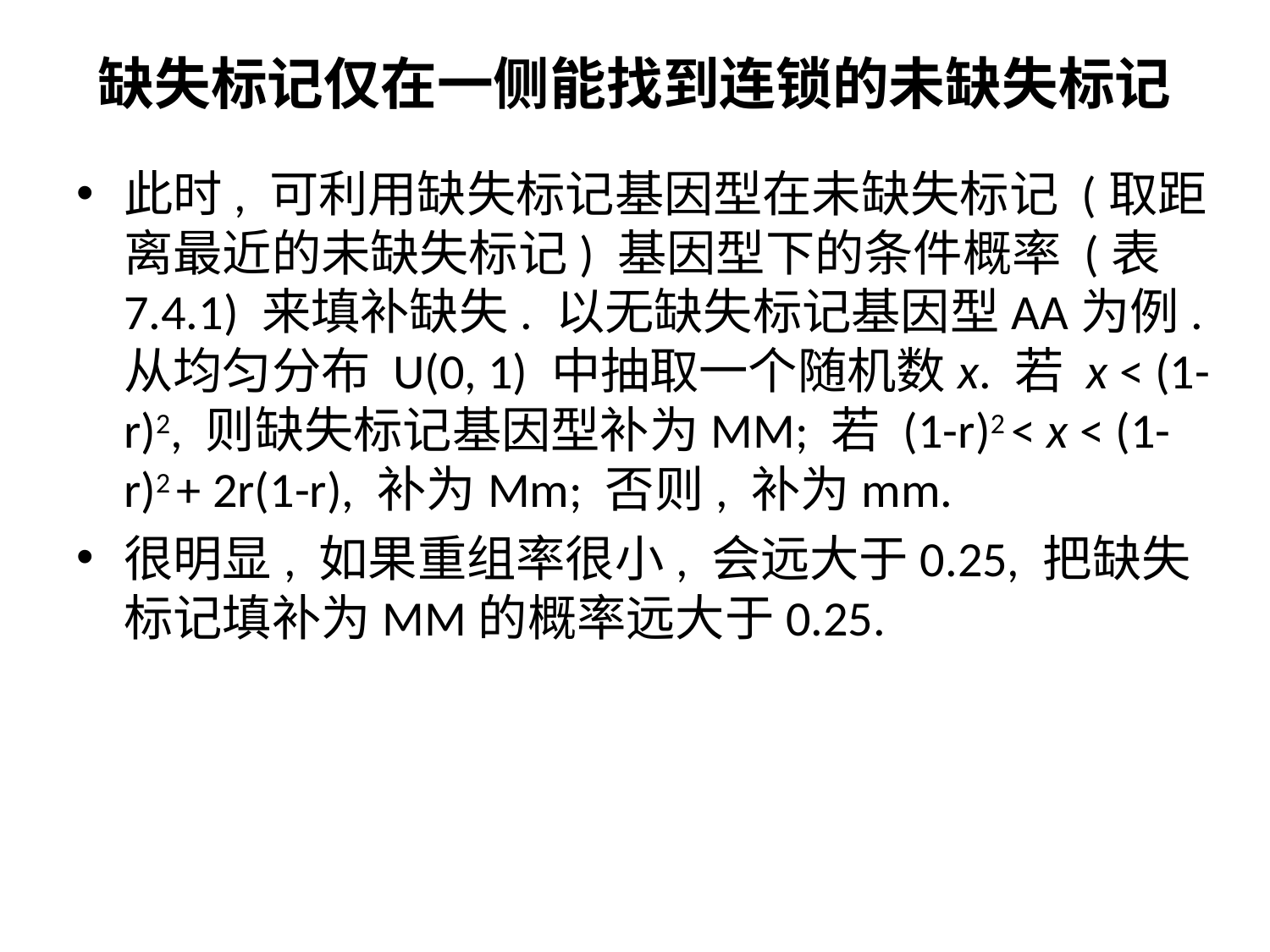

# 缺失标记仅在一侧能找到连锁的未缺失标记
此时, 可利用缺失标记基因型在未缺失标记 (取距离最近的未缺失标记) 基因型下的条件概率 (表7.4.1) 来填补缺失. 以无缺失标记基因型AA为例. 从均匀分布 U(0, 1) 中抽取一个随机数x. 若 x < (1-r)2, 则缺失标记基因型补为MM; 若 (1-r)2 < x < (1-r)2 + 2r(1-r), 补为Mm; 否则, 补为mm.
很明显, 如果重组率很小, 会远大于0.25, 把缺失标记填补为MM的概率远大于0.25.